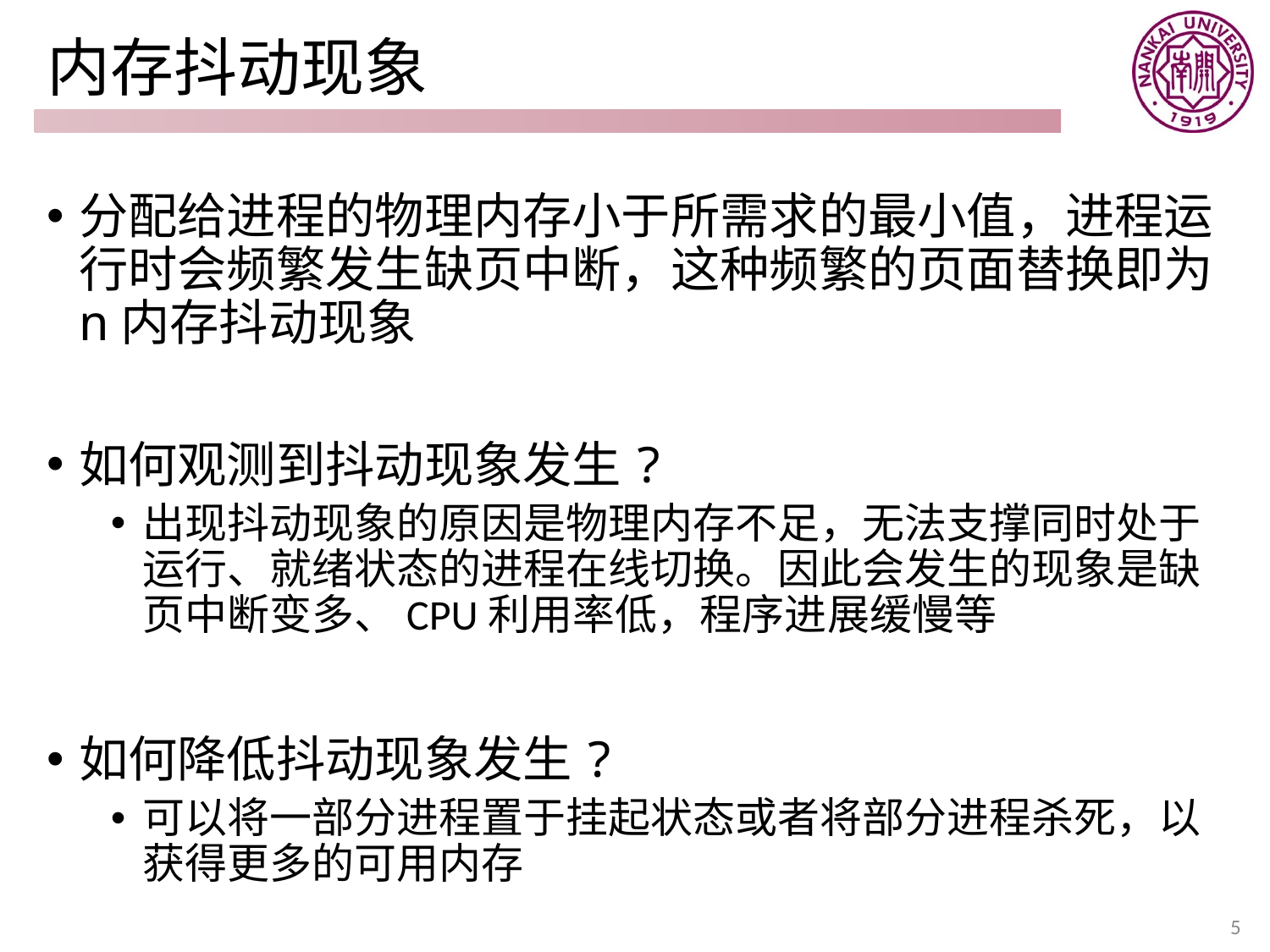

# 内存抖动现象
分配给进程的物理内存小于所需求的最小值，进程运行时会频繁发生缺页中断，这种频繁的页面替换即为n内存抖动现象

如何观测到抖动现象发生?
出现抖动现象的原因是物理内存不足，无法支撑同时处于运行、就绪状态的进程在线切换。因此会发生的现象是缺页中断变多、CPU利用率低，程序进展缓慢等

如何降低抖动现象发生?
可以将一部分进程置于挂起状态或者将部分进程杀死，以获得更多的可用内存
5